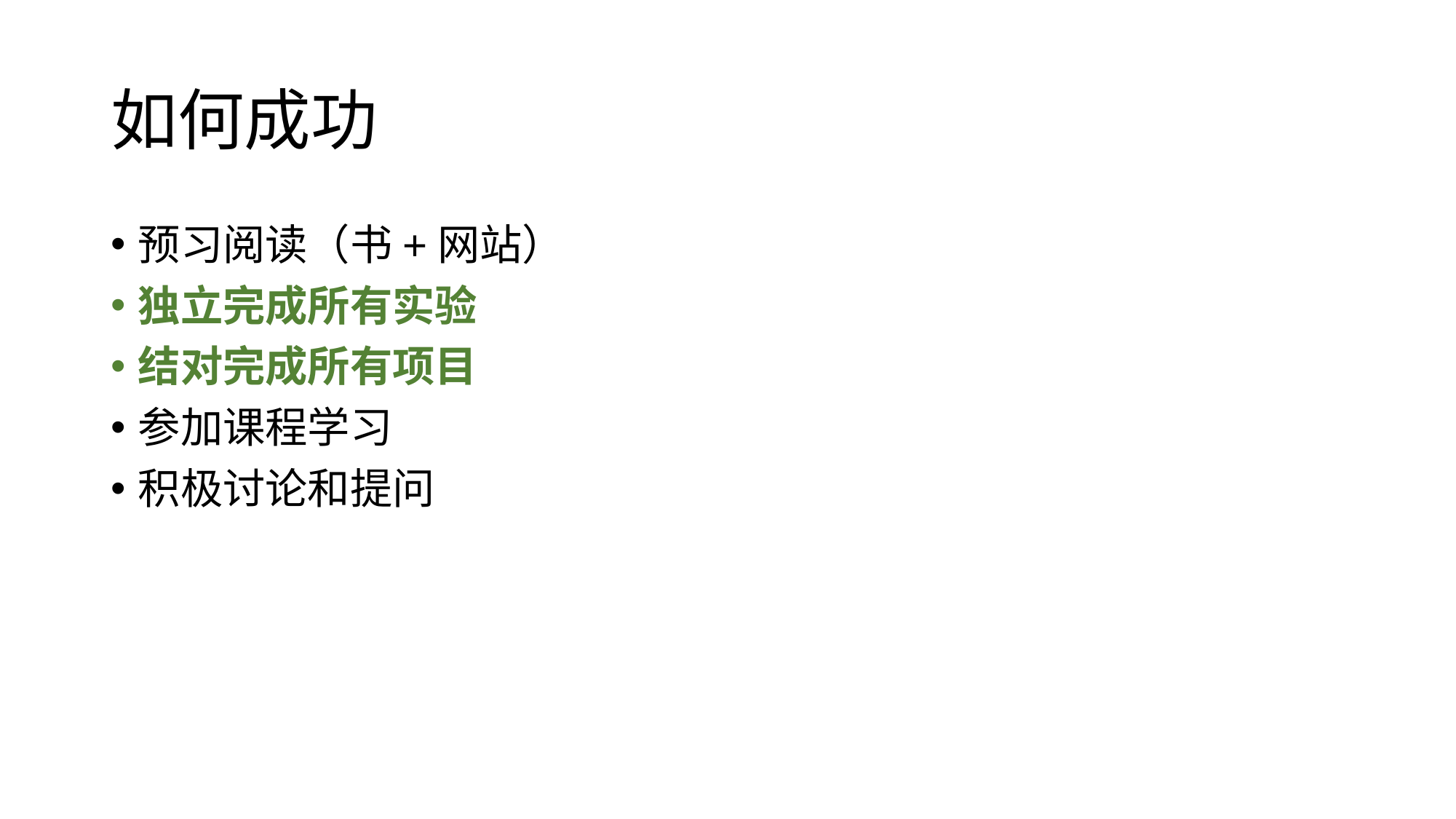

# 如何成功
预习阅读（书+网站）
独立完成所有实验
结对完成所有项目
参加课程学习
积极讨论和提问